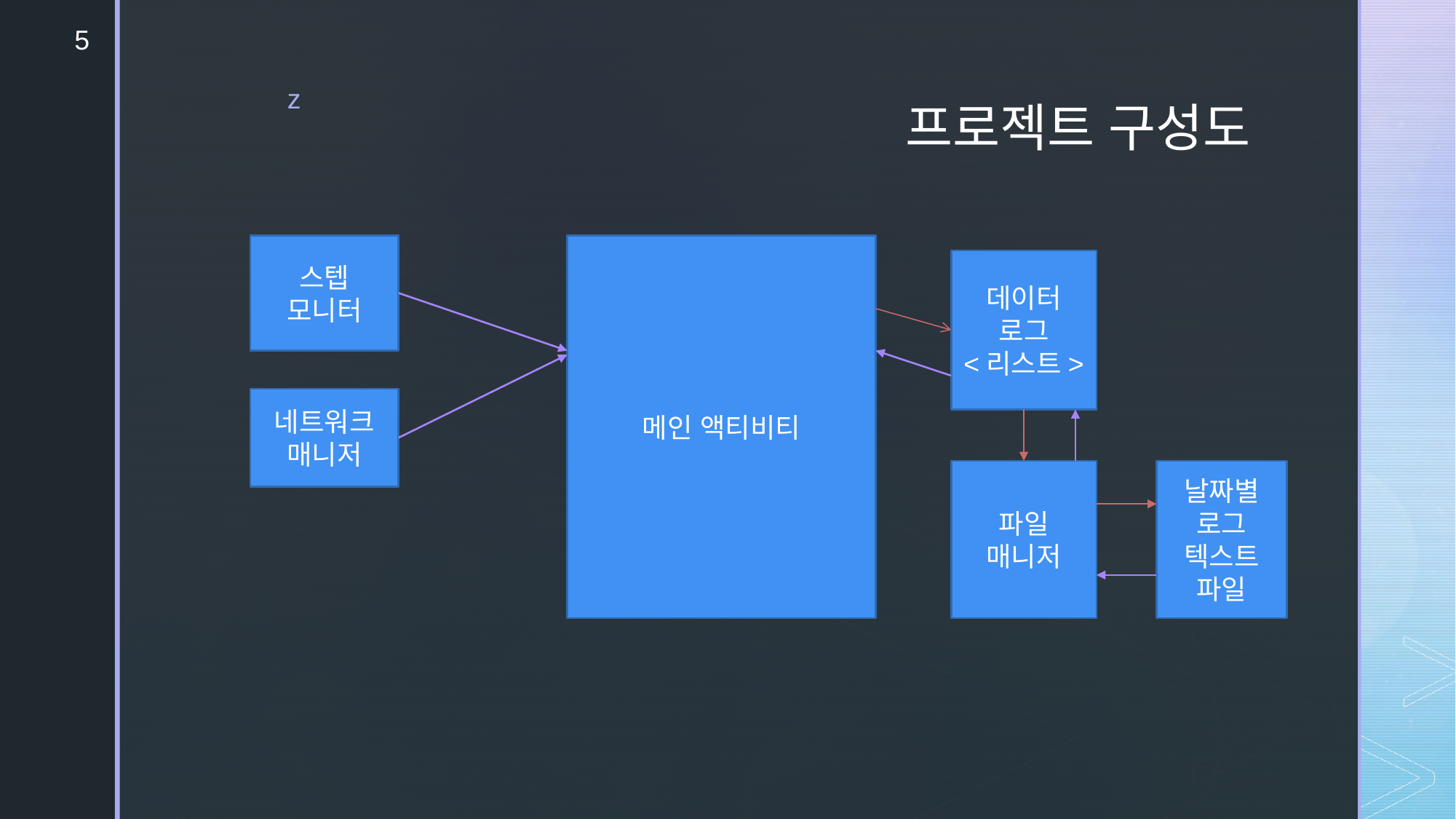

5
# 프로젝트 구성도
스텝 모니터
메인 액티비티
데이터 로그
<리스트>
네트워크 매니저
파일 매니저
날짜별
로그 텍스트 파일